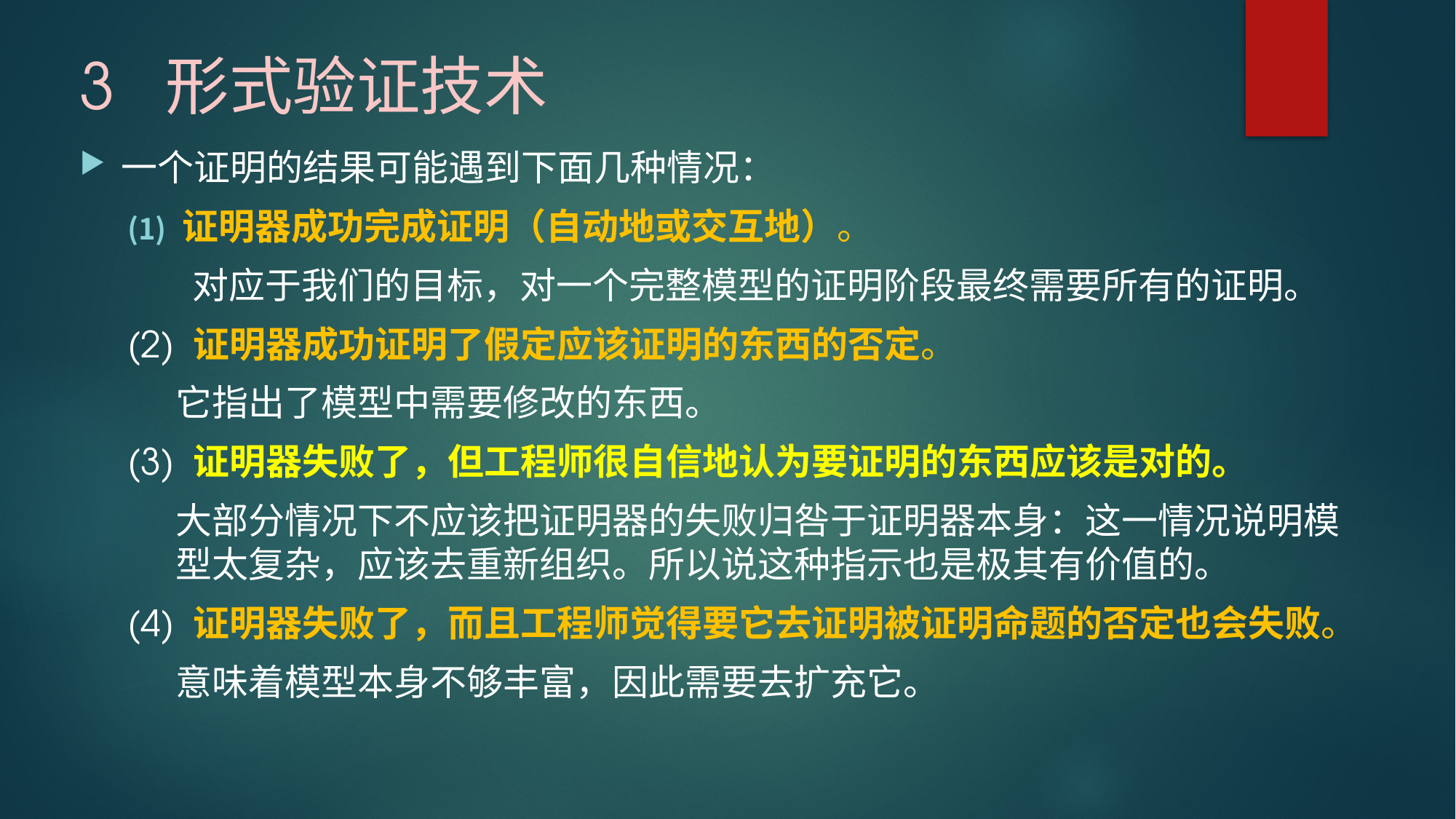

# 3  形式验证技术
一个证明的结果可能遇到下面几种情况：
证明器成功完成证明（自动地或交互地）。
 对应于我们的目标，对一个完整模型的证明阶段最终需要所有的证明。
(2) 证明器成功证明了假定应该证明的东西的否定。
它指出了模型中需要修改的东西。
(3) 证明器失败了，但工程师很自信地认为要证明的东西应该是对的。
大部分情况下不应该把证明器的失败归咎于证明器本身：这一情况说明模型太复杂，应该去重新组织。所以说这种指示也是极其有价值的。
(4) 证明器失败了，而且工程师觉得要它去证明被证明命题的否定也会失败。
意味着模型本身不够丰富，因此需要去扩充它。